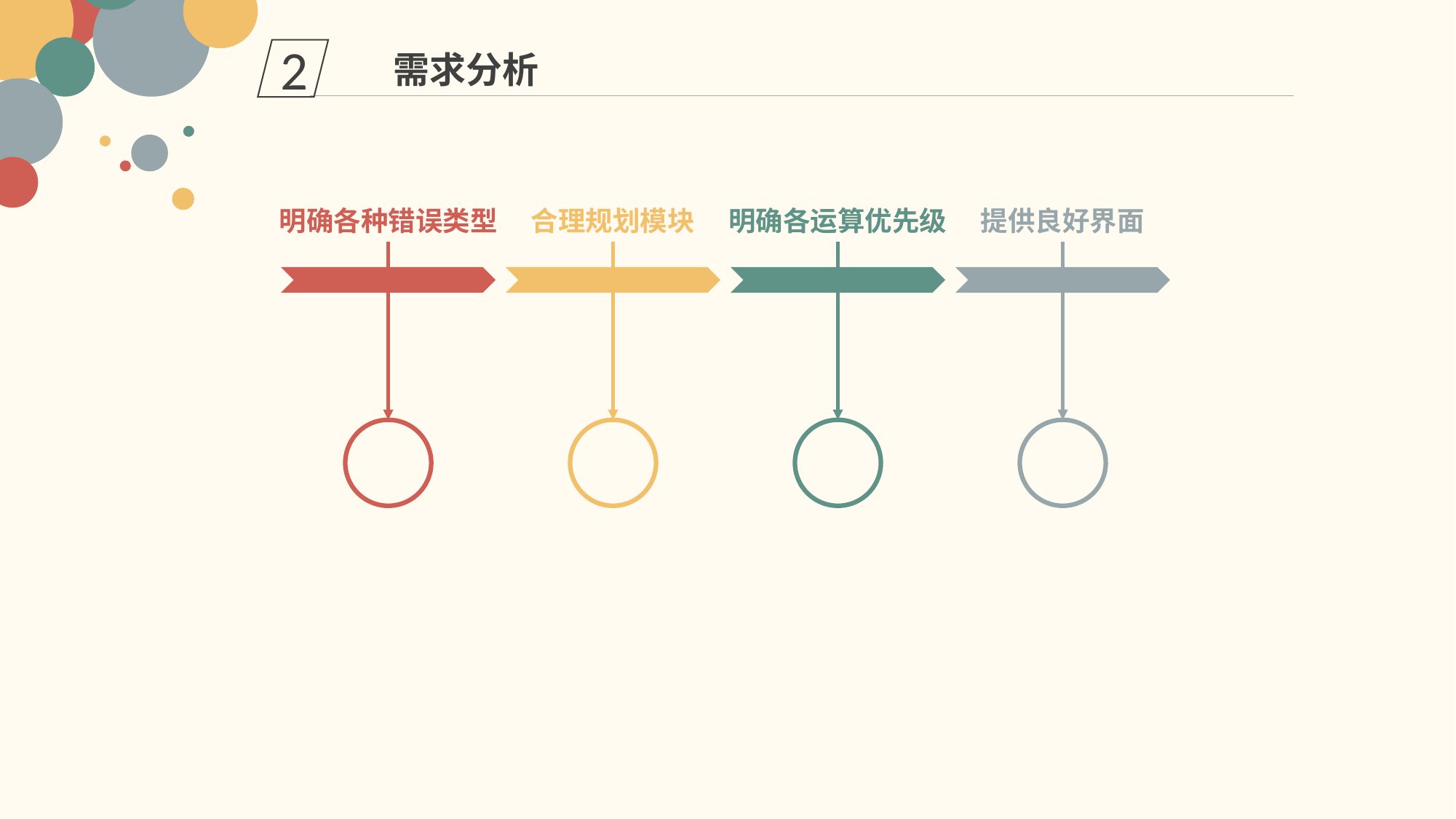

2
需求分析
明确各种错误类型
合理规划模块
明确各运算优先级
提供良好界面